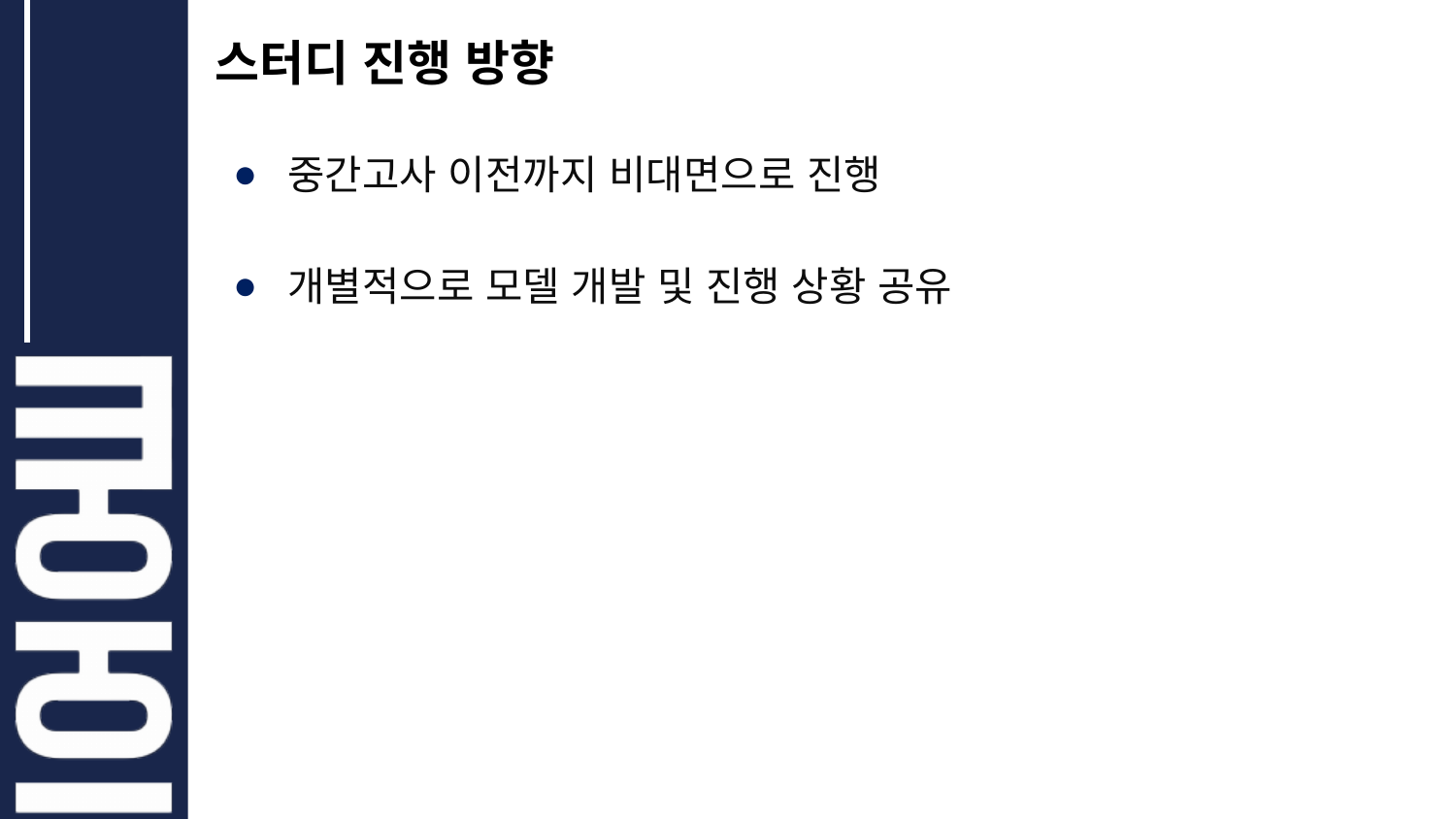

# 스터디 진행 방향
중간고사 이전까지 비대면으로 진행

개별적으로 모델 개발 및 진행 상황 공유